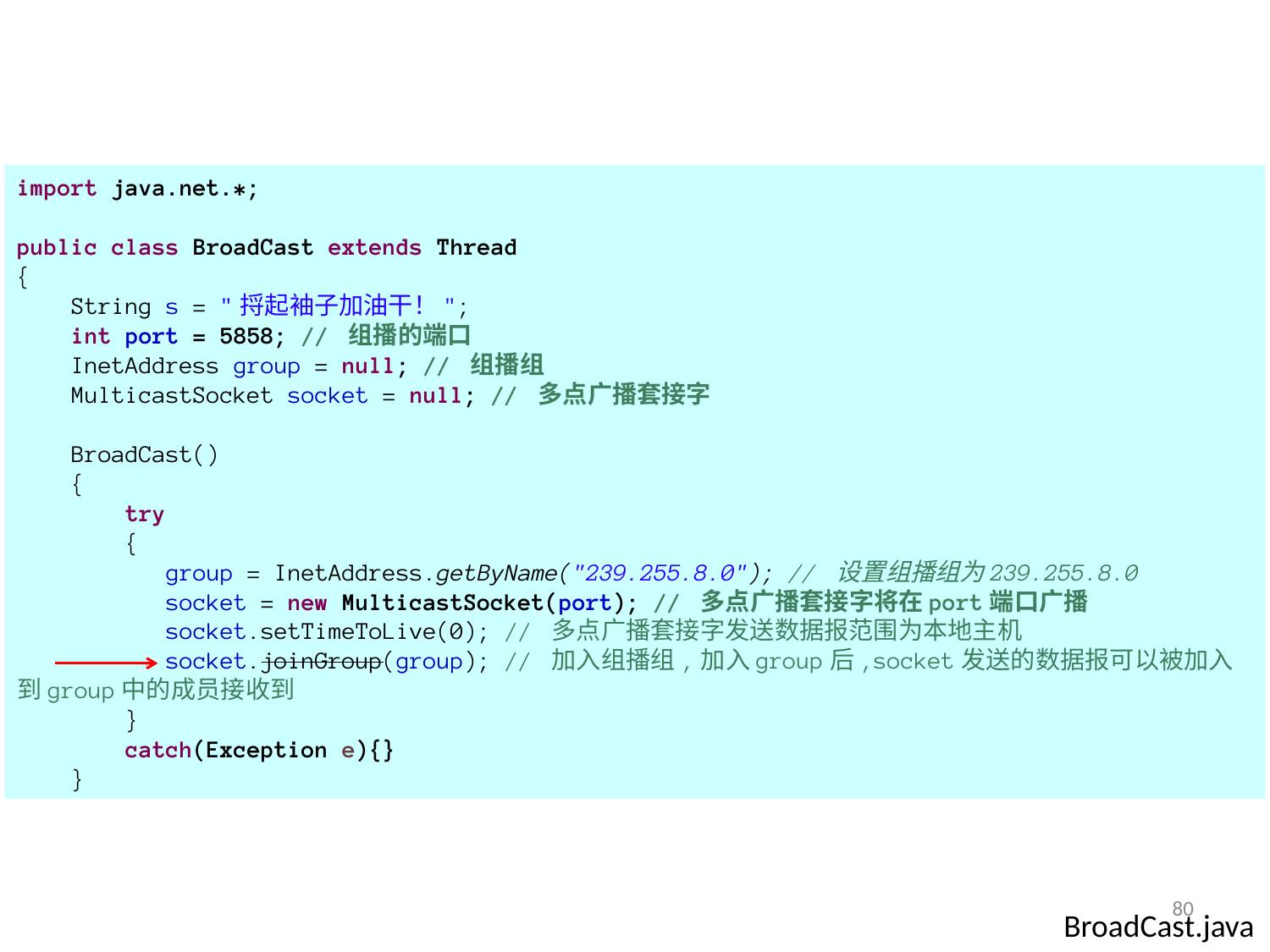

import java.net.*;

public class BroadCast extends Thread
{
    String s = "捋起袖子加油干！";
    int port = 5858; // 组播的端口
    InetAddress group = null; // 组播组
    MulticastSocket socket = null; // 多点广播套接字

    BroadCast()
    {
        try
        {
           group = InetAddress.getByName("239.255.8.0"); // 设置组播组为239.255.8.0
           socket = new MulticastSocket(port); // 多点广播套接字将在port端口广播
           socket.setTimeToLive(0); // 多点广播套接字发送数据报范围为本地主机
           socket.joinGroup(group); // 加入组播组,加入group后,socket发送的数据报可以被加入到group中的成员接收到
        }
        catch(Exception e){}
    }
80
BroadCast.java